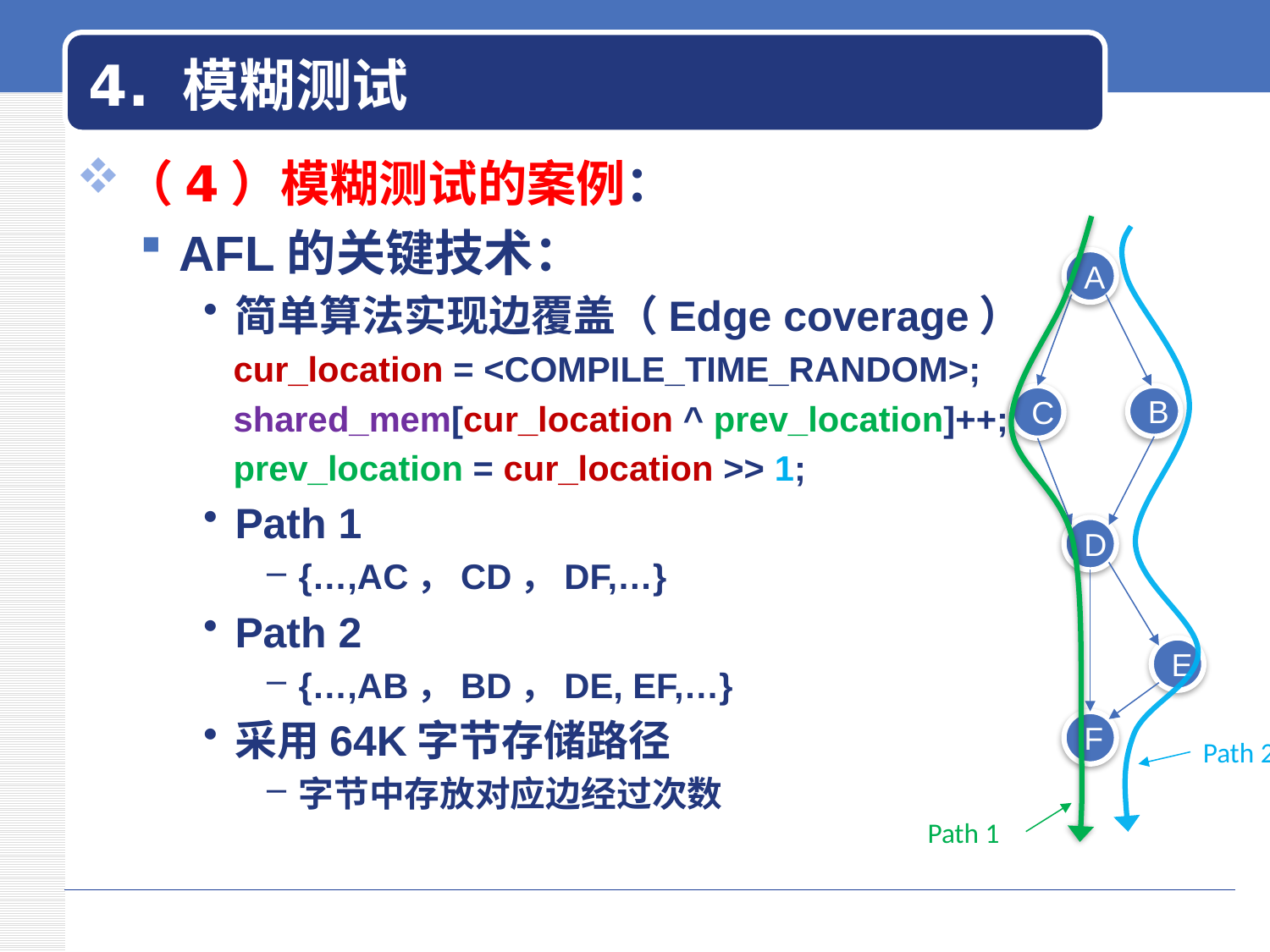

# 4. 模糊测试
（4）模糊测试的案例：
AFL的关键技术：
简单算法实现边覆盖（Edge coverage）
cur_location = <COMPILE_TIME_RANDOM>;
shared_mem[cur_location ^ prev_location]++;
prev_location = cur_location >> 1;
Path 1
{…,AC，CD，DF,…}
Path 2
{…,AB，BD，DE, EF,…}
采用64K字节存储路径
字节中存放对应边经过次数

A
C
B
D
E
F
Path 2
Path 1